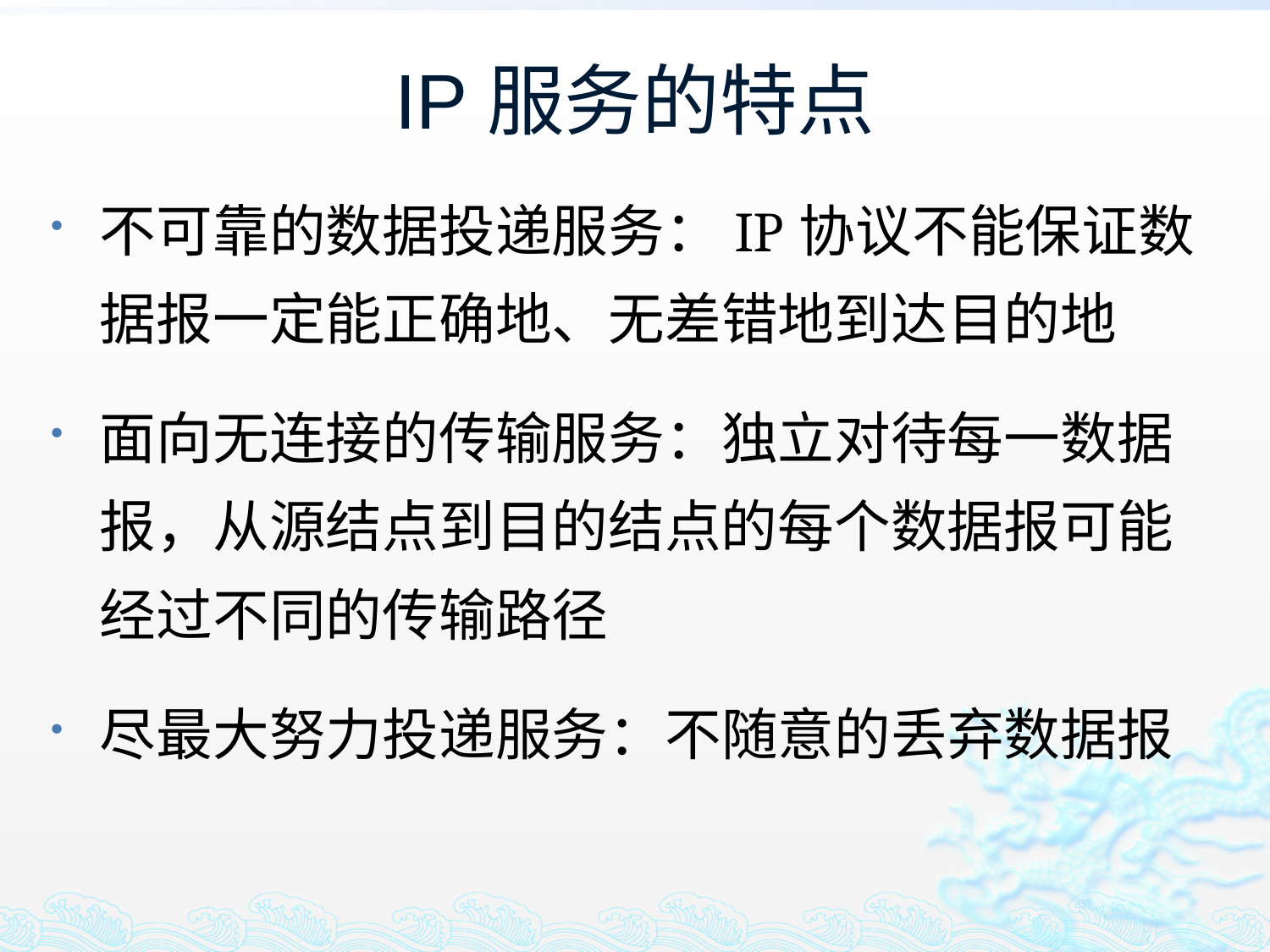

# IP服务的特点
不可靠的数据投递服务：IP协议不能保证数据报一定能正确地、无差错地到达目的地
面向无连接的传输服务：独立对待每一数据报，从源结点到目的结点的每个数据报可能经过不同的传输路径
尽最大努力投递服务：不随意的丢弃数据报